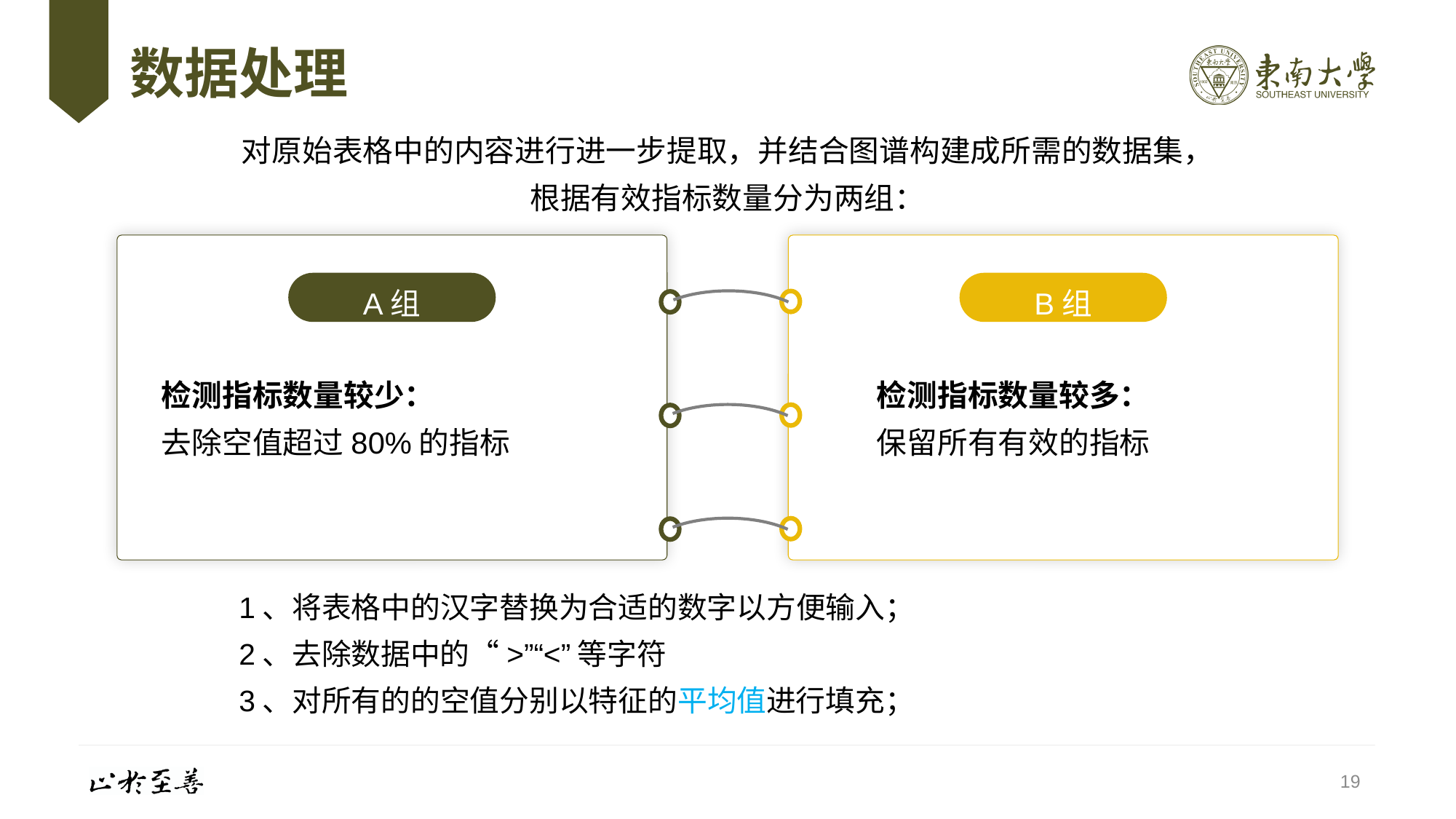

# 数据处理
对原始表格中的内容进行进一步提取，并结合图谱构建成所需的数据集，
根据有效指标数量分为两组：

A组
B组

检测指标数量较少：
去除空值超过80%的指标
检测指标数量较多：
保留所有有效的指标

1、将表格中的汉字替换为合适的数字以方便输入；
2、去除数据中的“>”“<”等字符
3、对所有的的空值分别以特征的平均值进行填充；
19